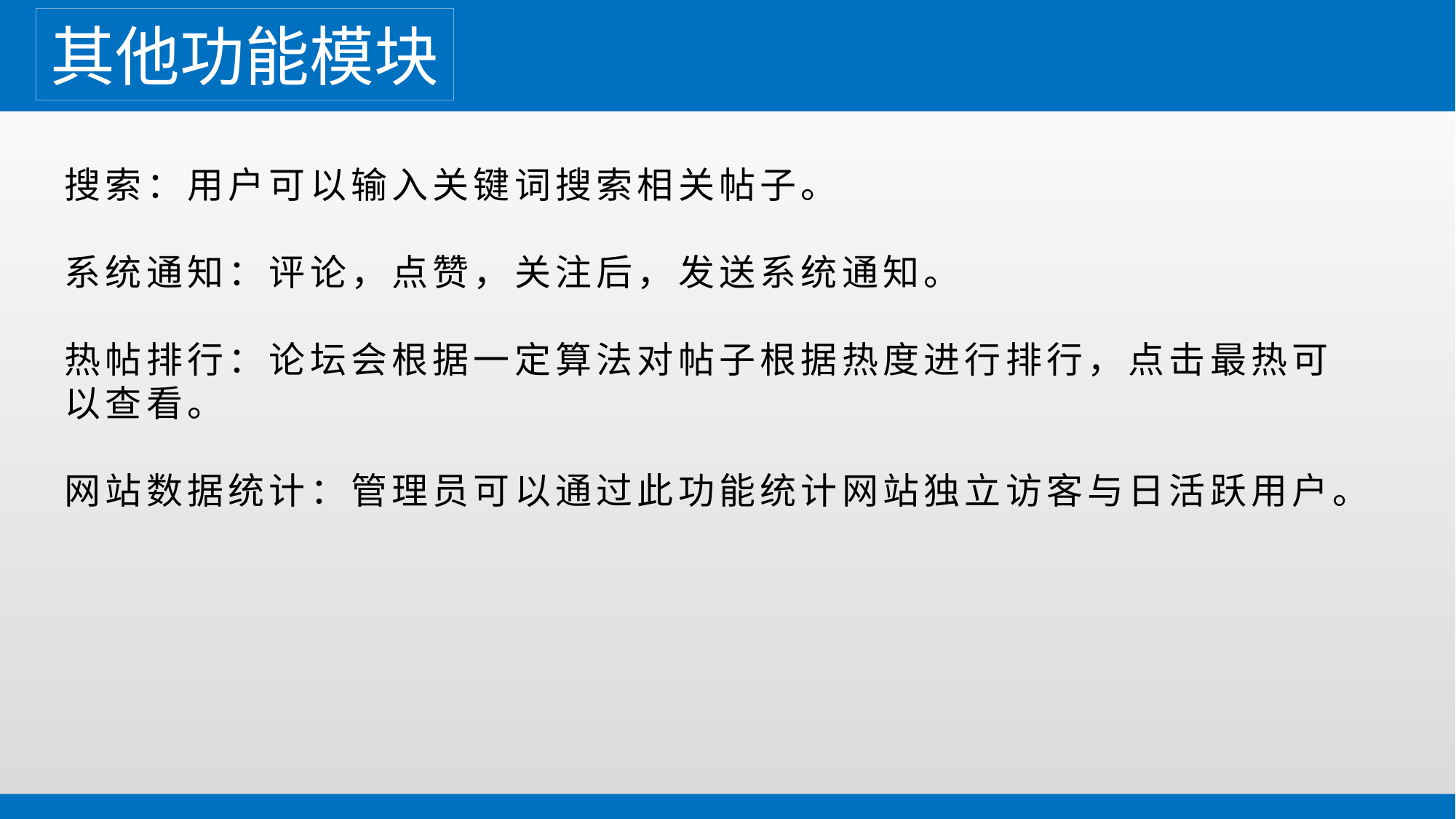

其他功能模块
搜索：用户可以输入关键词搜索相关帖子。

系统通知：评论，点赞，关注后，发送系统通知。

热帖排行：论坛会根据一定算法对帖子根据热度进行排行，点击最热可以查看。

网站数据统计：管理员可以通过此功能统计网站独立访客与日活跃用户。